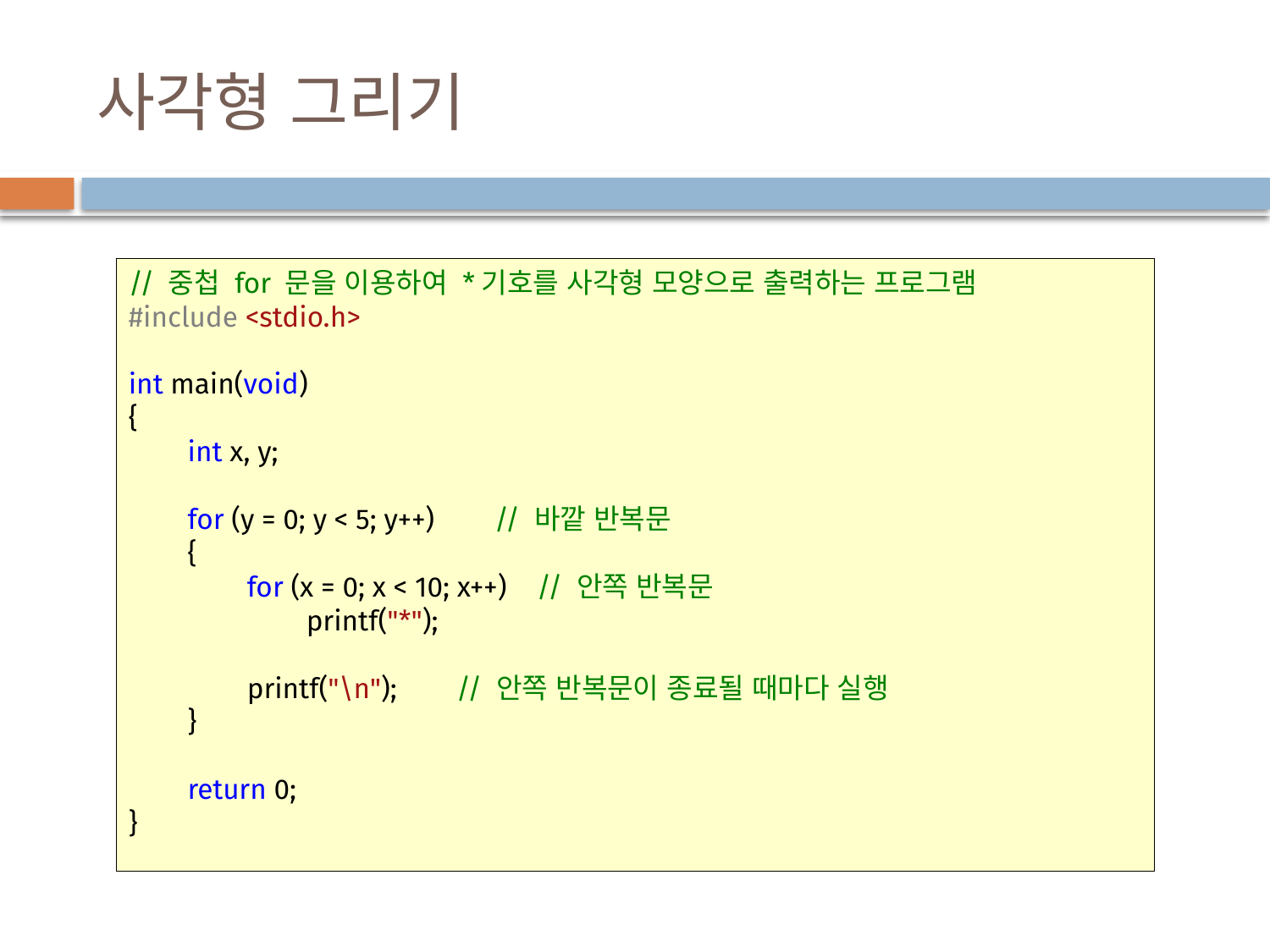

# 사각형 그리기
// 중첩 for 문을 이용하여 *기호를 사각형 모양으로 출력하는 프로그램
#include <stdio.h>

int main(void)
{
        int x, y;

        for (y = 0; y < 5; y++)        // 바깥 반복문
        {
                for (x = 0; x < 10; x++)    // 안쪽 반복문
                        printf("*");

                printf("\n");        // 안쪽 반복문이 종료될 때마다 실행
        }

        return 0;
}